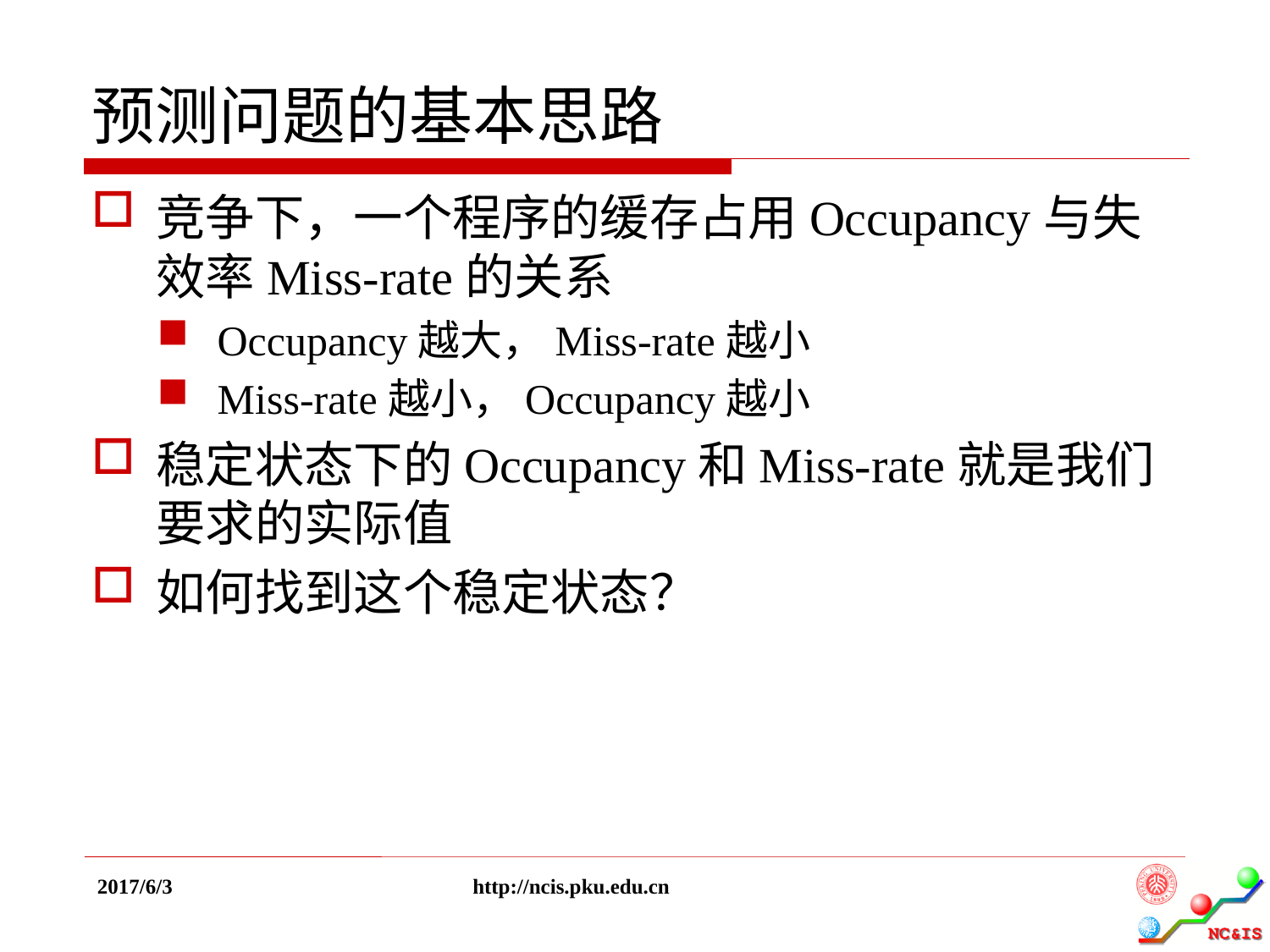

# 预测问题的基本思路
竞争下，一个程序的缓存占用Occupancy与失效率Miss-rate的关系
Occupancy越大，Miss-rate越小
Miss-rate越小，Occupancy越小
稳定状态下的Occupancy和Miss-rate就是我们要求的实际值
如何找到这个稳定状态？
2017/6/3
http://ncis.pku.edu.cn